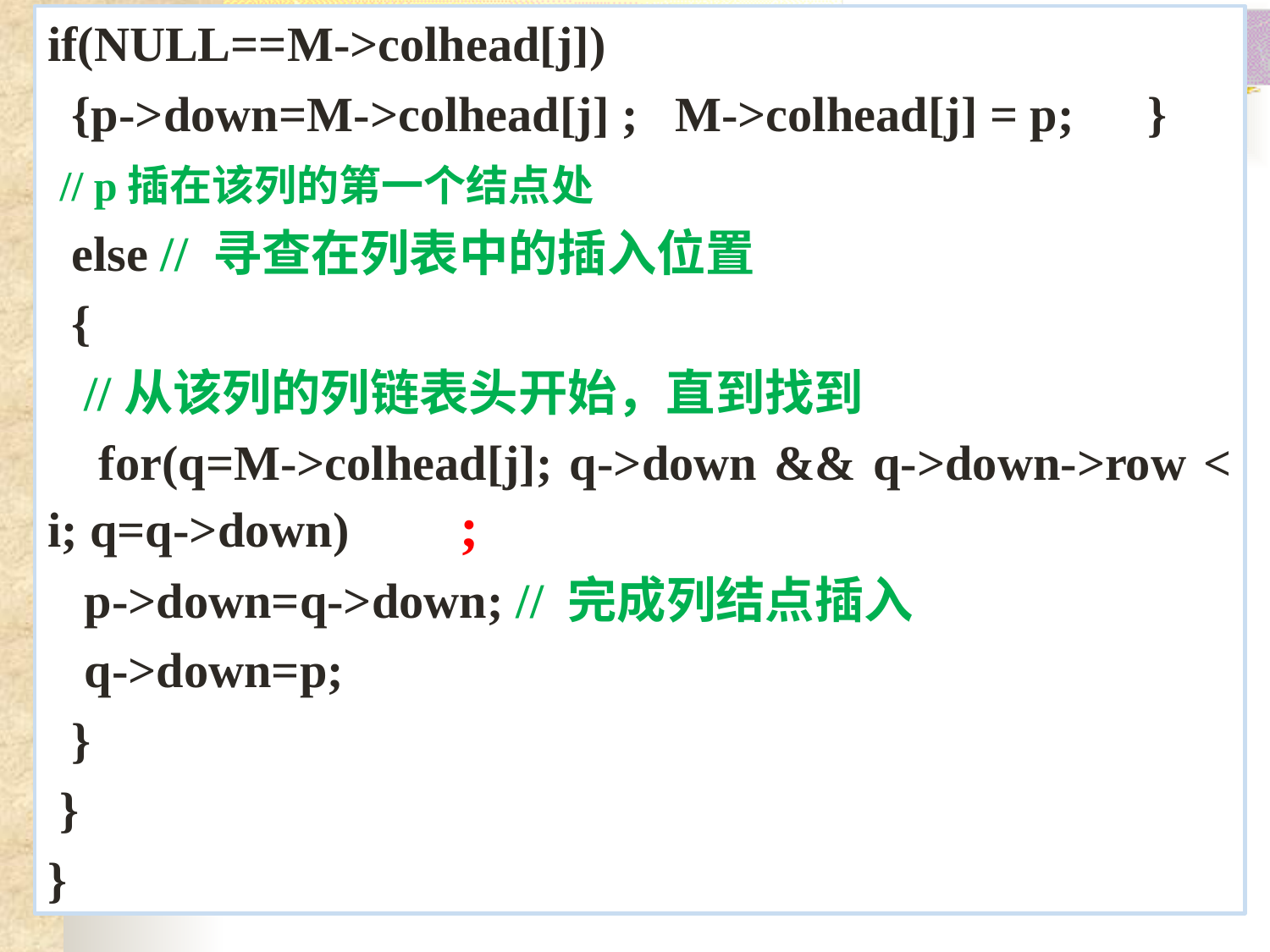

if(NULL==M->colhead[j])
  {p->down=M->colhead[j] ;   M->colhead[j] = p;      }
 // p插在该列的第一个结点处
  else // 寻查在列表中的插入位置
  {
   //从该列的列链表头开始，直到找到
   for(q=M->colhead[j]; q->down && q->down->row < i; q=q->down)         ;
   p->down=q->down; // 完成列结点插入
   q->down=p;
  }
 }
}